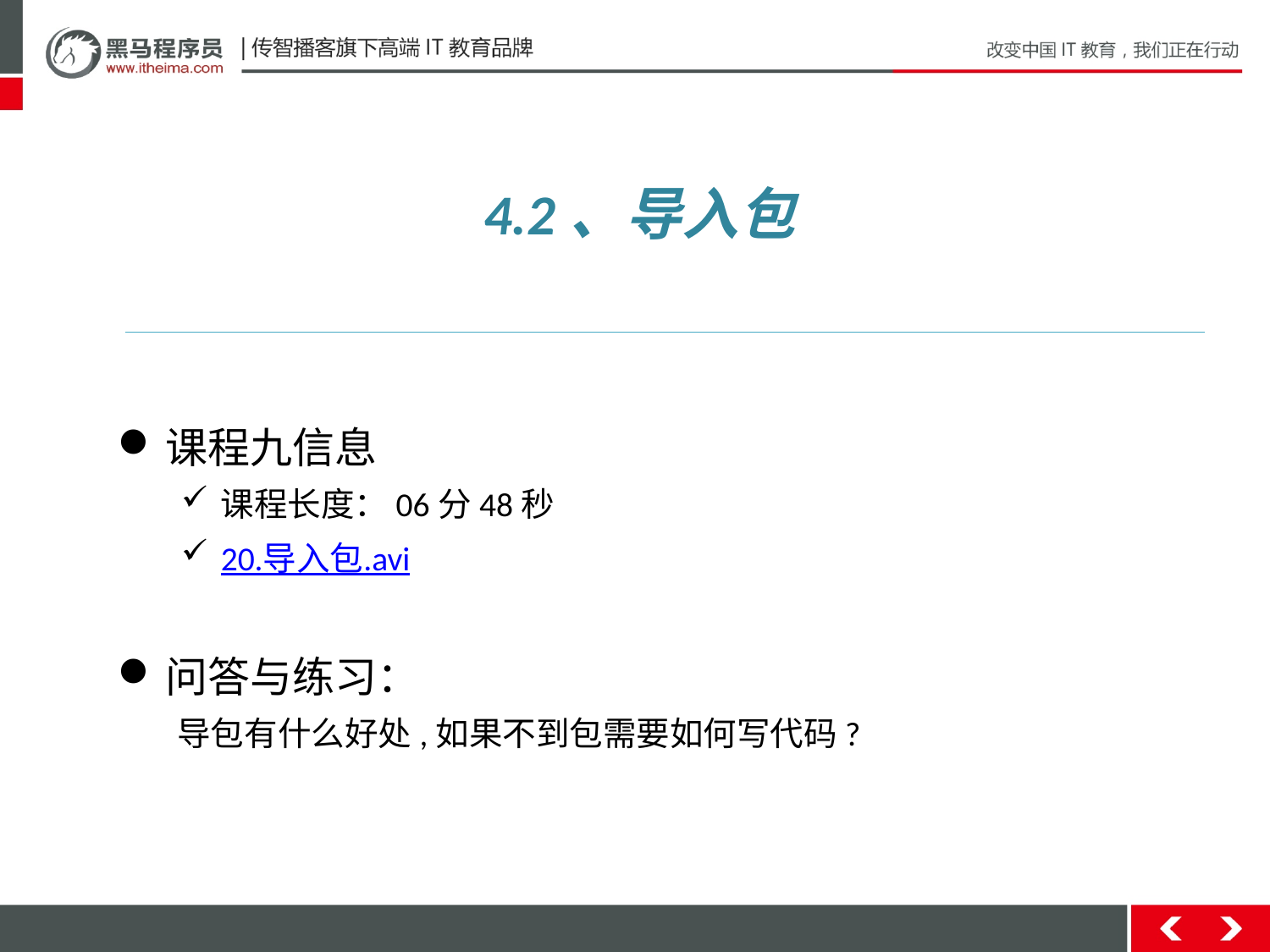

4.2、导入包

课程九信息
课程长度：06分48秒
20.导入包.avi

问答与练习：
       导包有什么好处,如果不到包需要如何写代码?